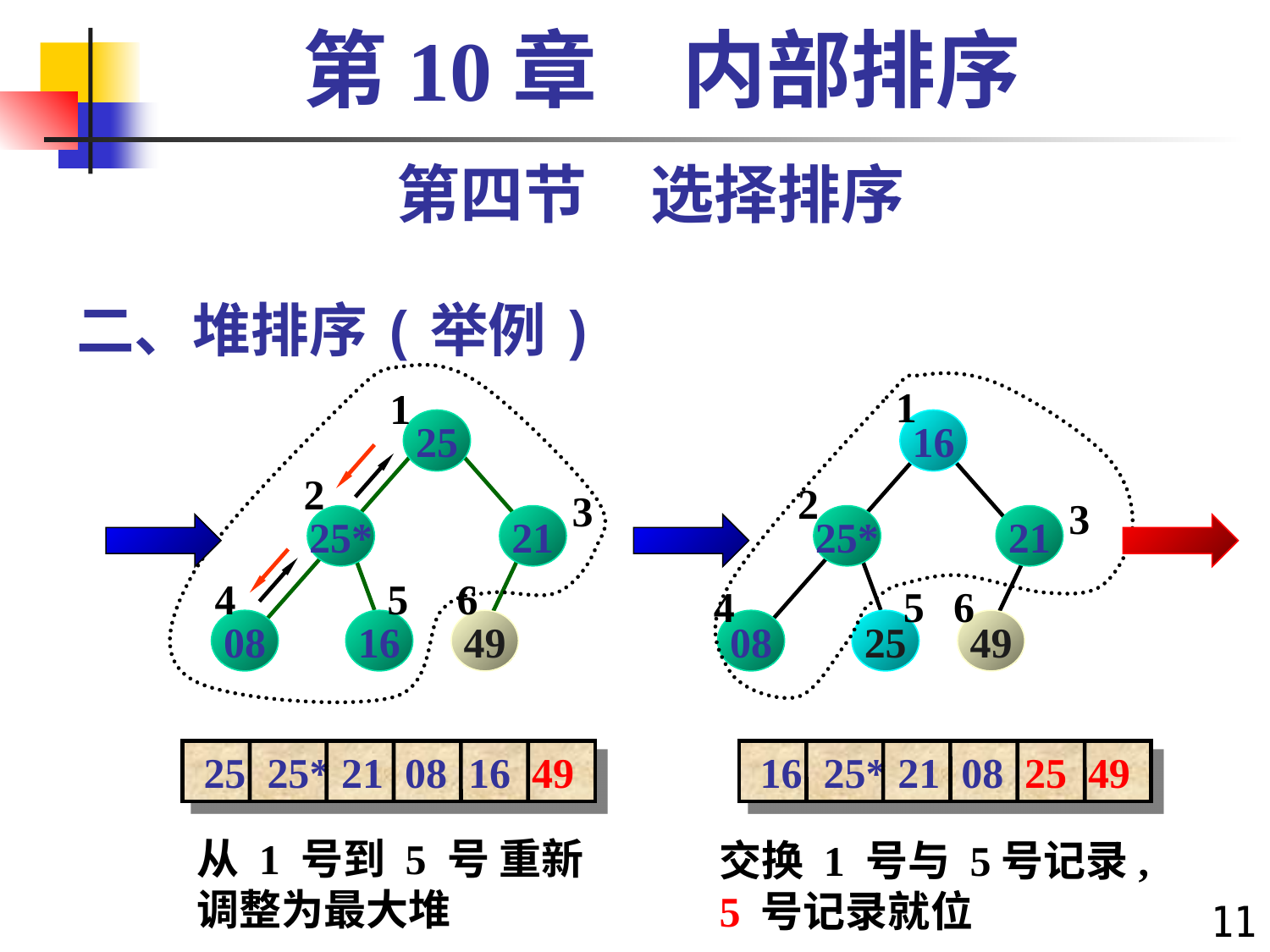

第10章　内部排序
第四节　选择排序
# 二、堆排序(举例)

1
1
25
16

2
2
3
3
25*
21
25*
21

4
5
6
4
5
6
08
16
49
08
25
49
25  25* 21  08  16  49

16  25* 21  08  25  49

从 1 号到 5 号 重新
调整为最大堆
交换 1 号与 5号记录,
5 号记录就位
11